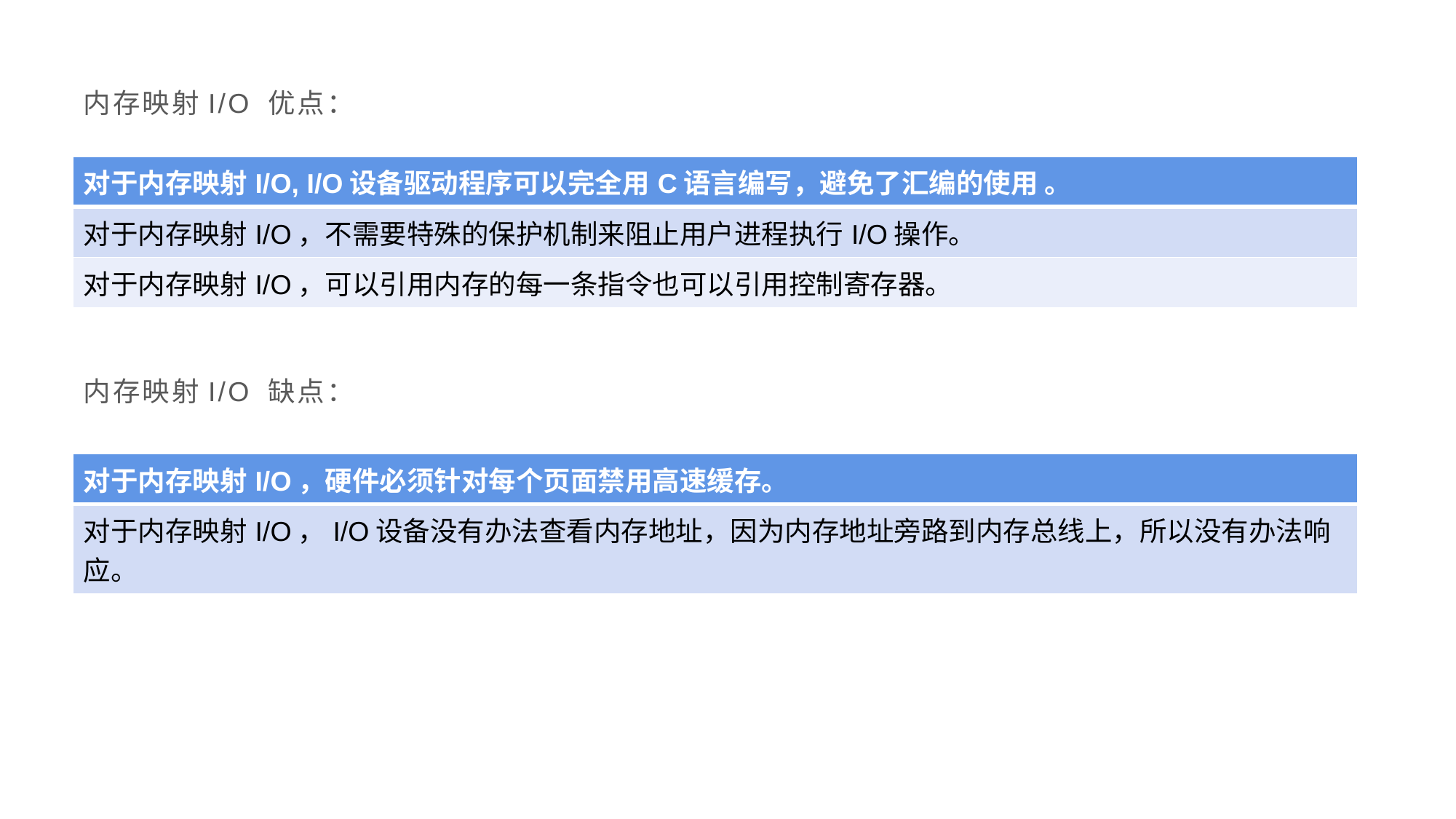

内存映射I/O 优点：

内存映射I/O 缺点：

| 对于内存映射I/O, I/O设备驱动程序可以完全用C语言编写，避免了汇编的使用 。 |
| --- |
| 对于内存映射I/O，不需要特殊的保护机制来阻止用户进程执行I/O操作。 |
| 对于内存映射I/O，可以引用内存的每一条指令也可以引用控制寄存器。 |
| 对于内存映射I/O，硬件必须针对每个页面禁用高速缓存。 |
| --- |
| 对于内存映射I/O，I/O设备没有办法查看内存地址，因为内存地址旁路到内存总线上，所以没有办法响应。 |